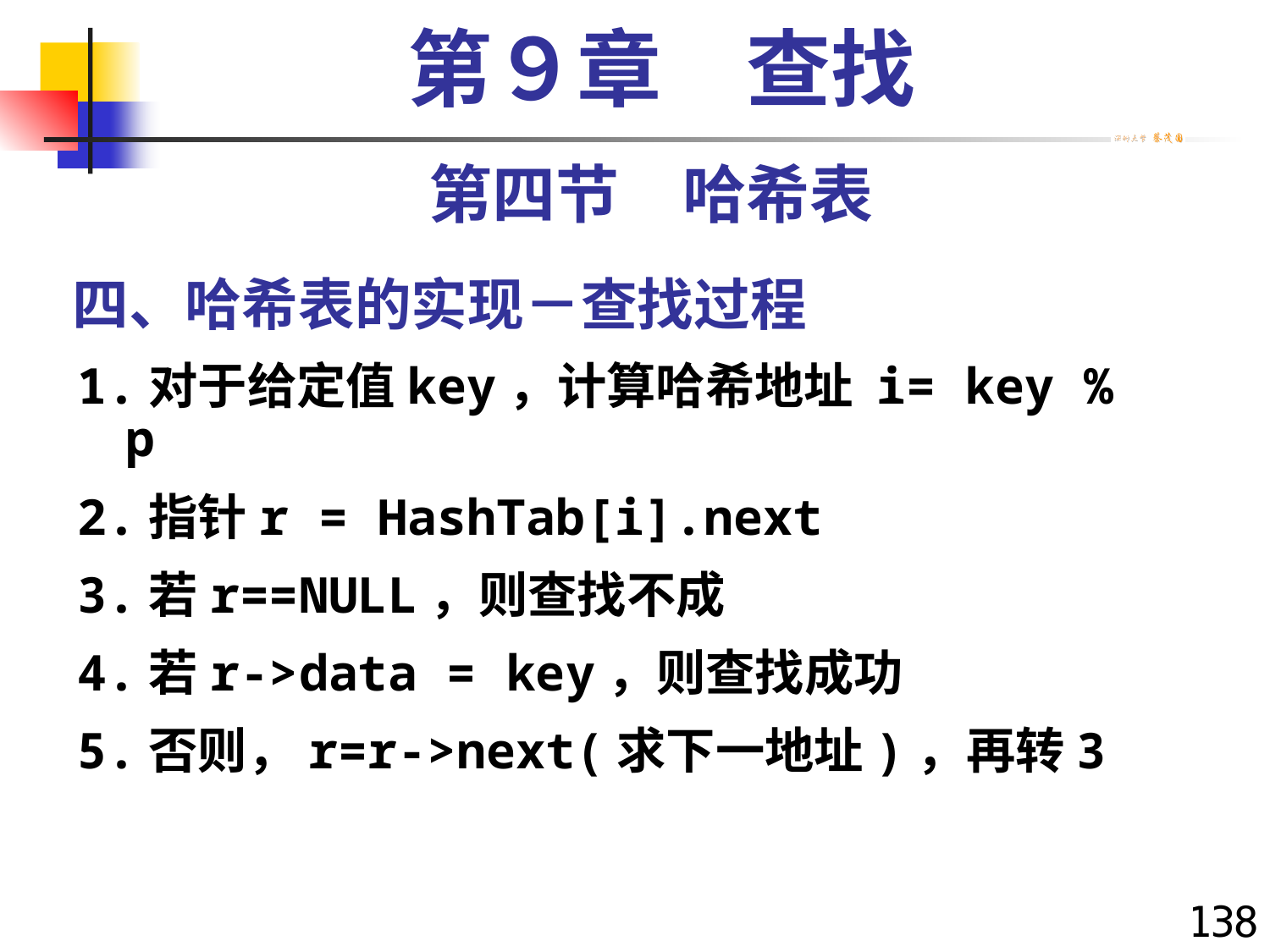

第９章　查找
第四节　哈希表
# 四、哈希表的实现－查找过程
1.对于给定值key，计算哈希地址 i= key % p
2.指针r = HashTab[i].next
3.若r==NULL，则查找不成
4.若r->data = key，则查找成功
5.否则，r=r->next(求下一地址)，再转3
138